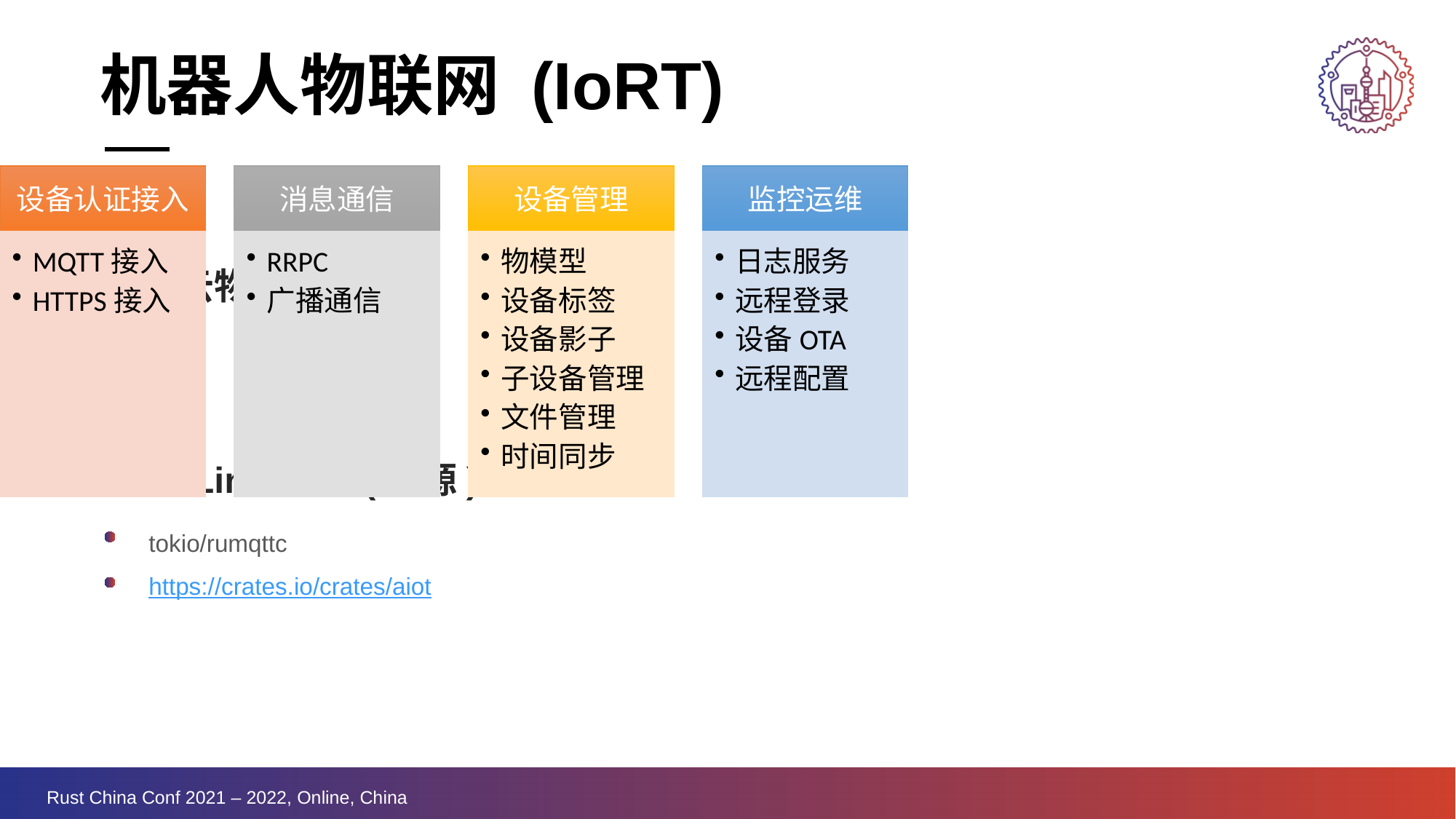

机器人物联网 (IoRT)
设备认证接入
MQTT接入
HTTPS接入
消息通信
RRPC
广播通信
设备管理
物模型
设备标签
设备影子
子设备管理
文件管理
时间同步
监控运维
日志服务
远程登录
设备OTA
远程配置
阿里云物联网平台
MQTT
物模型

Rust Link SDK (开源)
tokio/rumqttc
https://crates.io/crates/aiot